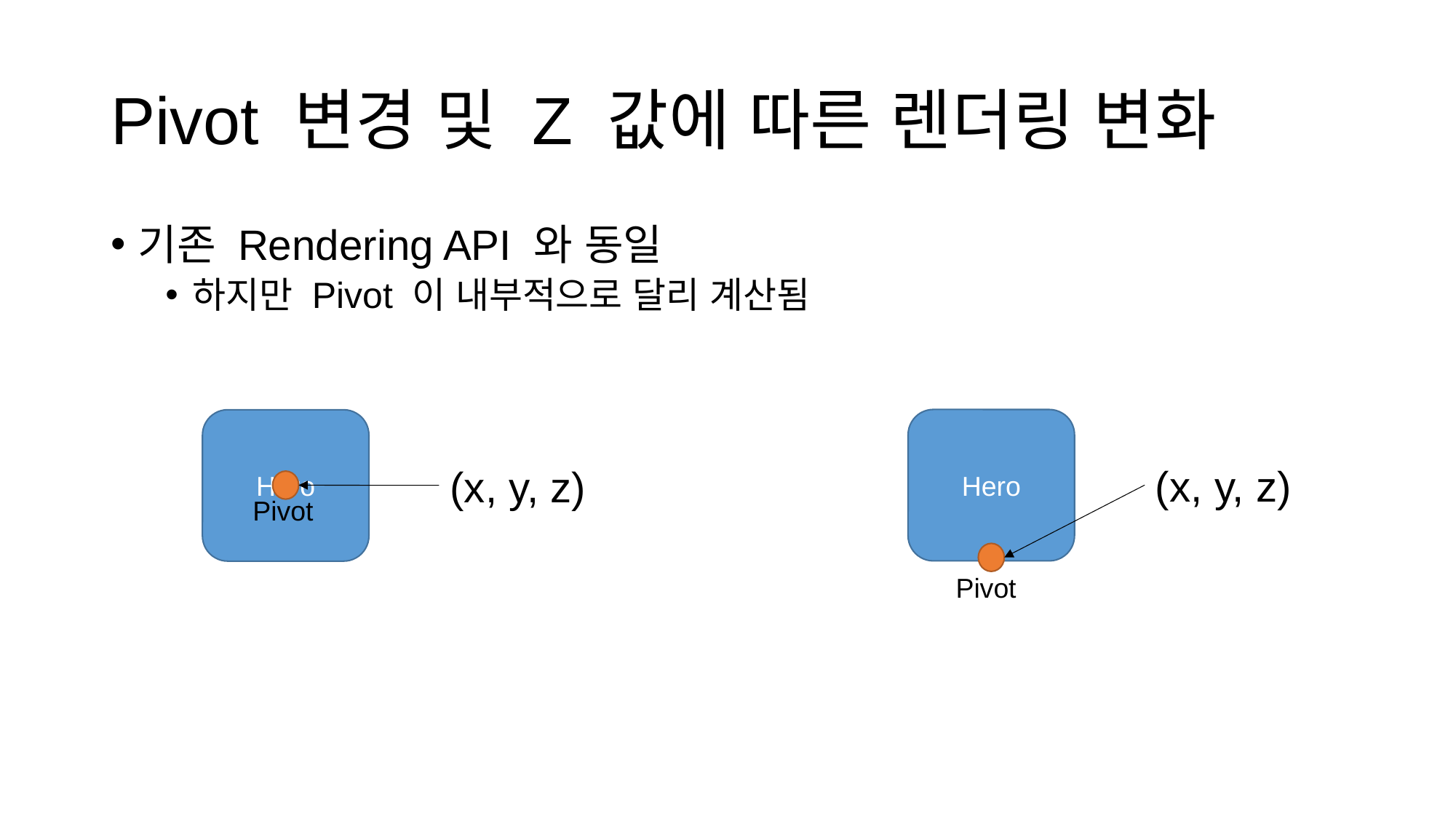

# Pivot 변경 및 Z 값에 따른 렌더링 변화
기존 Rendering API 와 동일
하지만 Pivot 이 내부적으로 달리 계산됨
Hero
Hero
(x, y, z)
(x, y, z)

Pivot

Pivot